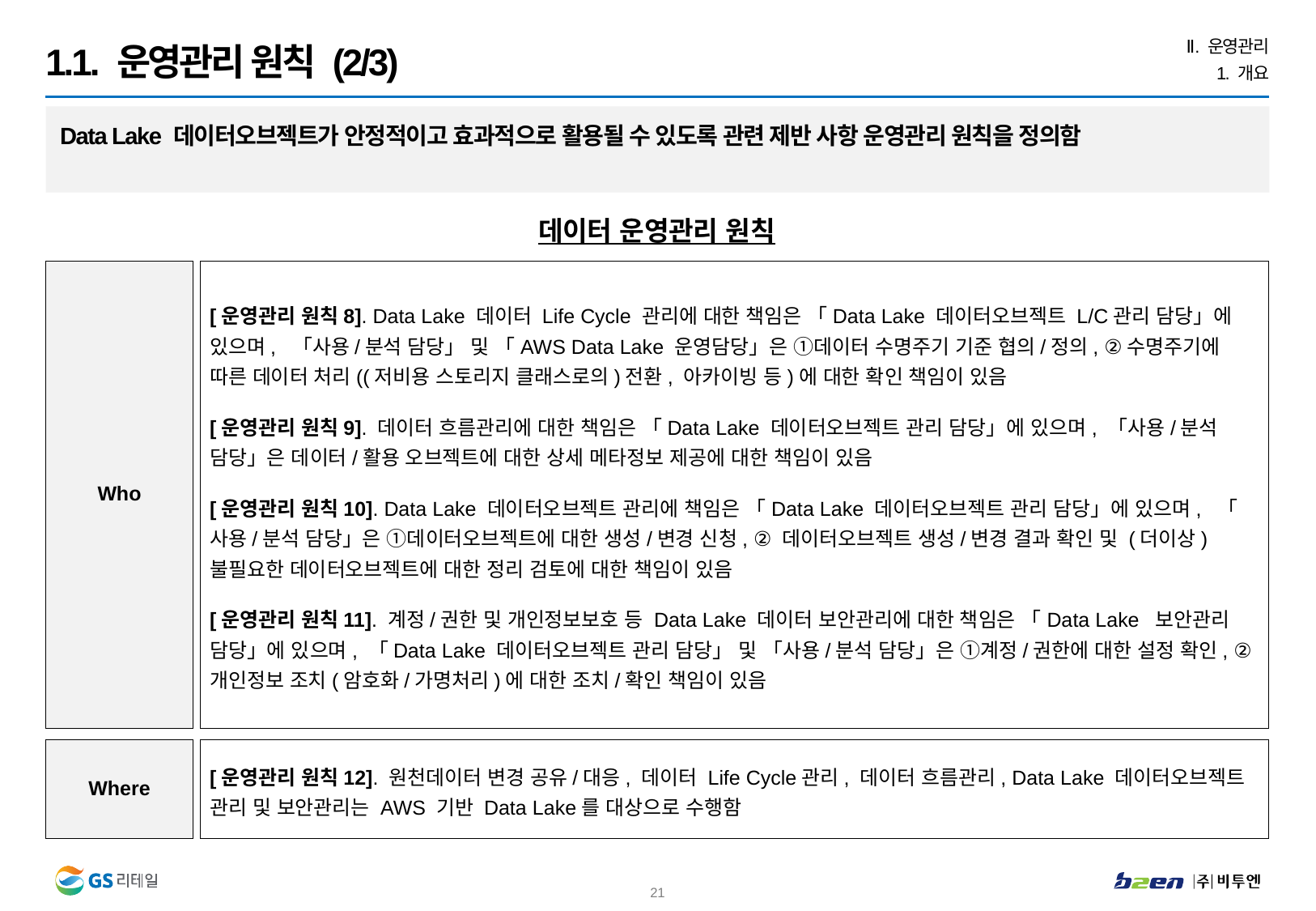

Ⅱ. 운영관리
1. 개요
1.1. 운영관리 원칙 (2/3)
Data Lake 데이터오브젝트가 안정적이고 효과적으로 활용될 수 있도록 관련 제반 사항 운영관리 원칙을 정의함
데이터 운영관리 원칙
Who
[운영관리 원칙8]. Data Lake 데이터 Life Cycle 관리에 대한 책임은 「Data Lake 데이터오브젝트 L/C관리 담당」에 있으며,  「사용/분석 담당」 및 「AWS Data Lake 운영담당」은 ①데이터 수명주기 기준 협의/정의, ②수명주기에 따른 데이터 처리((저비용 스토리지 클래스로의)전환, 아카이빙 등)에 대한 확인 책임이 있음
[운영관리 원칙9]. 데이터 흐름관리에 대한 책임은 「Data Lake 데이터오브젝트 관리 담당」에 있으며, 「사용/분석 담당」은 데이터/활용 오브젝트에 대한 상세 메타정보 제공에 대한 책임이 있음
[운영관리 원칙10]. Data Lake 데이터오브젝트 관리에 책임은 「Data Lake 데이터오브젝트 관리 담당」에 있으며,  「사용/분석 담당」은 ①데이터오브젝트에 대한 생성/변경 신청, ② 데이터오브젝트 생성/변경 결과 확인 및 (더이상)불필요한 데이터오브젝트에 대한 정리 검토에 대한 책임이 있음
[운영관리 원칙11]. 계정/권한 및 개인정보보호 등 Data Lake 데이터 보안관리에 대한 책임은 「Data Lake  보안관리 담당」에 있으며, 「Data Lake 데이터오브젝트 관리 담당」 및 「사용/분석 담당」은 ①계정/권한에 대한 설정 확인, ②개인정보 조치(암호화/가명처리)에 대한 조치/확인 책임이 있음
Where
[운영관리 원칙12]. 원천데이터 변경 공유/대응, 데이터 Life Cycle관리, 데이터 흐름관리, Data Lake 데이터오브젝트 관리 및 보안관리는 AWS 기반 Data Lake를 대상으로 수행함
21